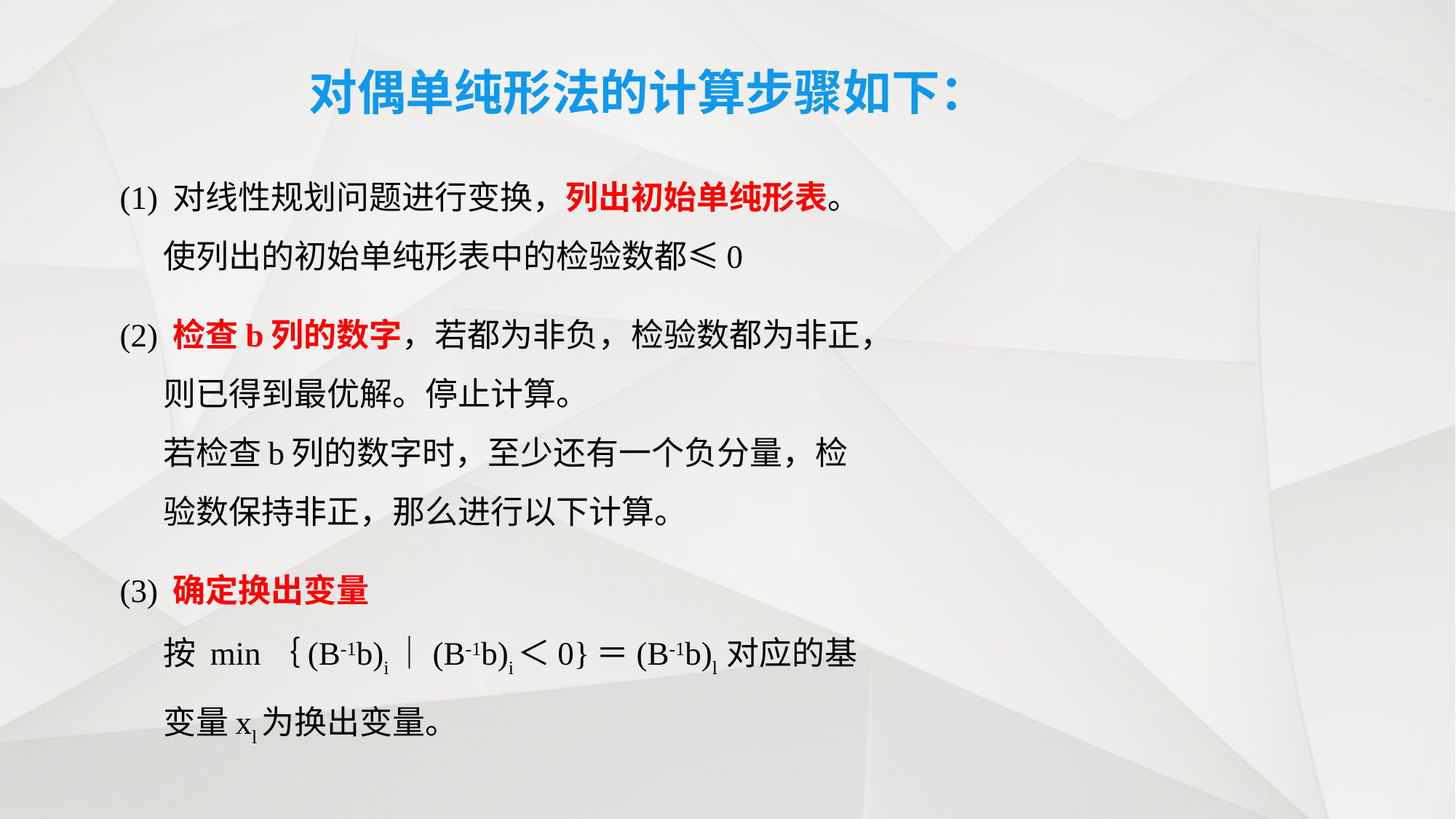

对偶单纯形法的计算步骤如下：
(1) 对线性规划问题进行变换，列出初始单纯形表。
     使列出的初始单纯形表中的检验数都≤0

(2) 检查b列的数字，若都为非负，检验数都为非正，
     则已得到最优解。停止计算。
     若检查b列的数字时，至少还有一个负分量，检
     验数保持非正，那么进行以下计算。

(3) 确定换出变量
     按 min｛(B-1b)i｜(B-1b)i＜0}＝(B-1b)l 对应的基
     变量xl为换出变量。